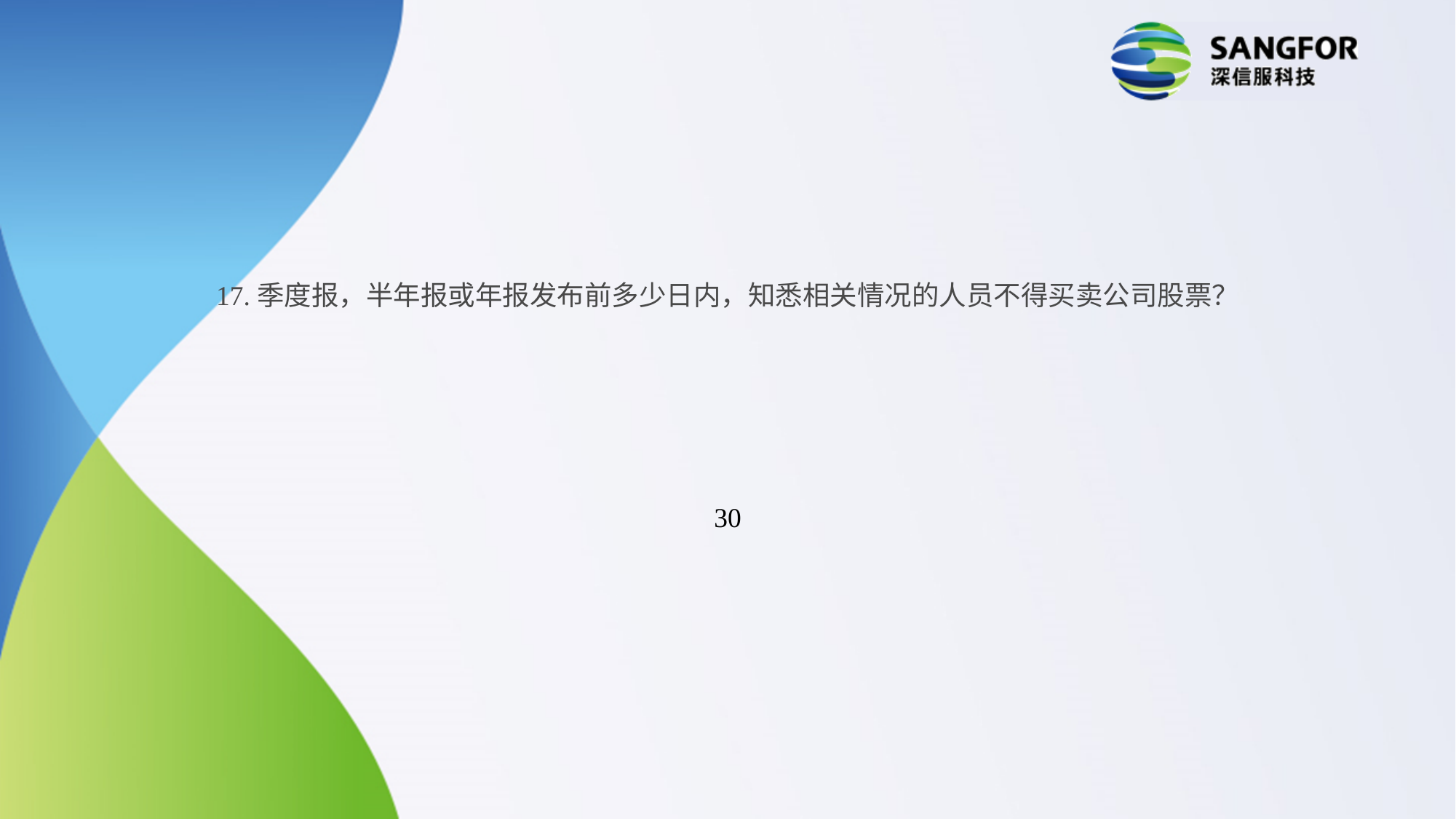

17.季度报，半年报或年报发布前多少日内，知悉相关情况的人员不得买卖公司股票？
30